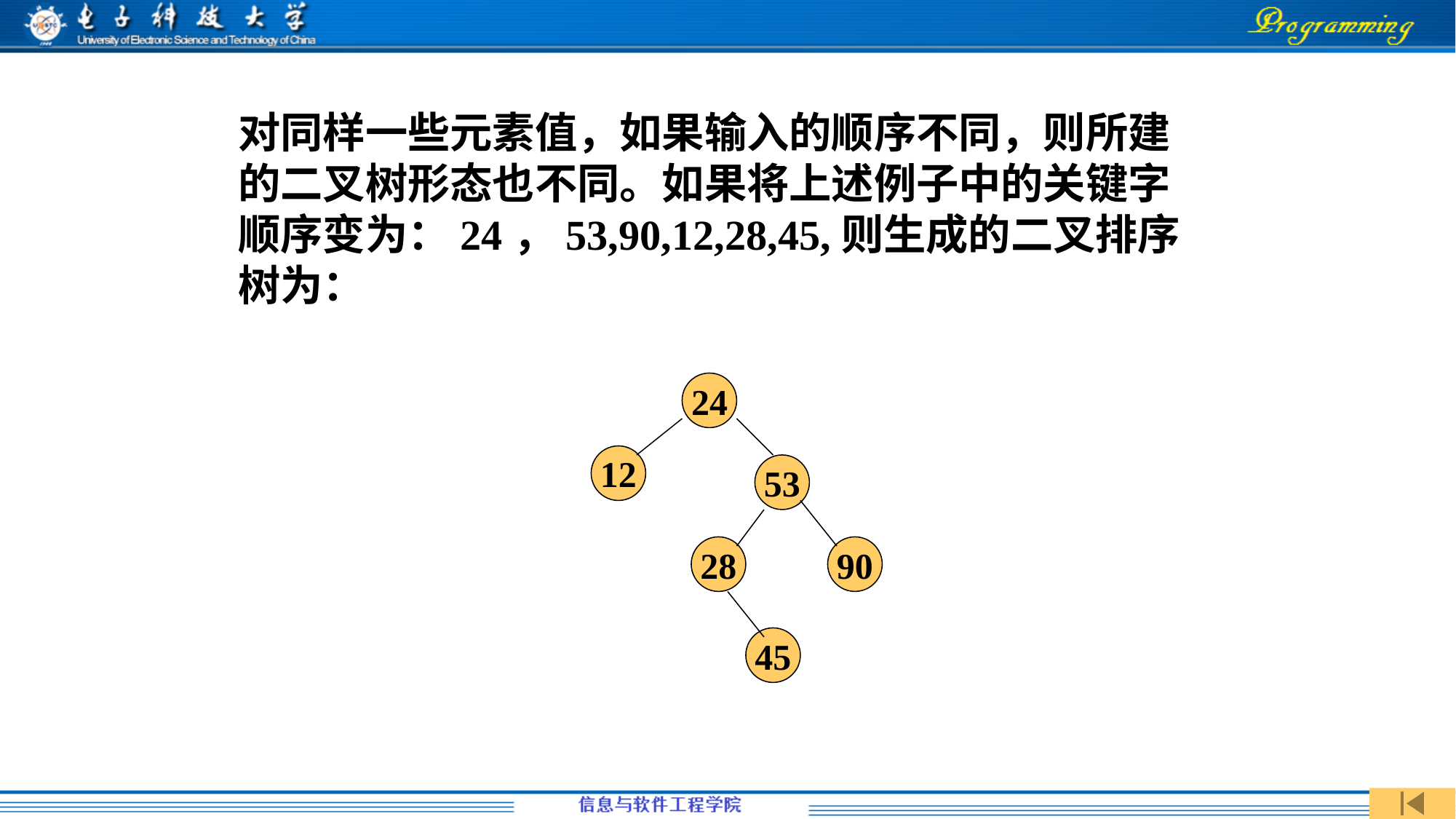

对同样一些元素值，如果输入的顺序不同，则所建的二叉树形态也不同。如果将上述例子中的关键字顺序变为：24，53,90,12,28,45,则生成的二叉排序树为：
24

12
53

28
90

45